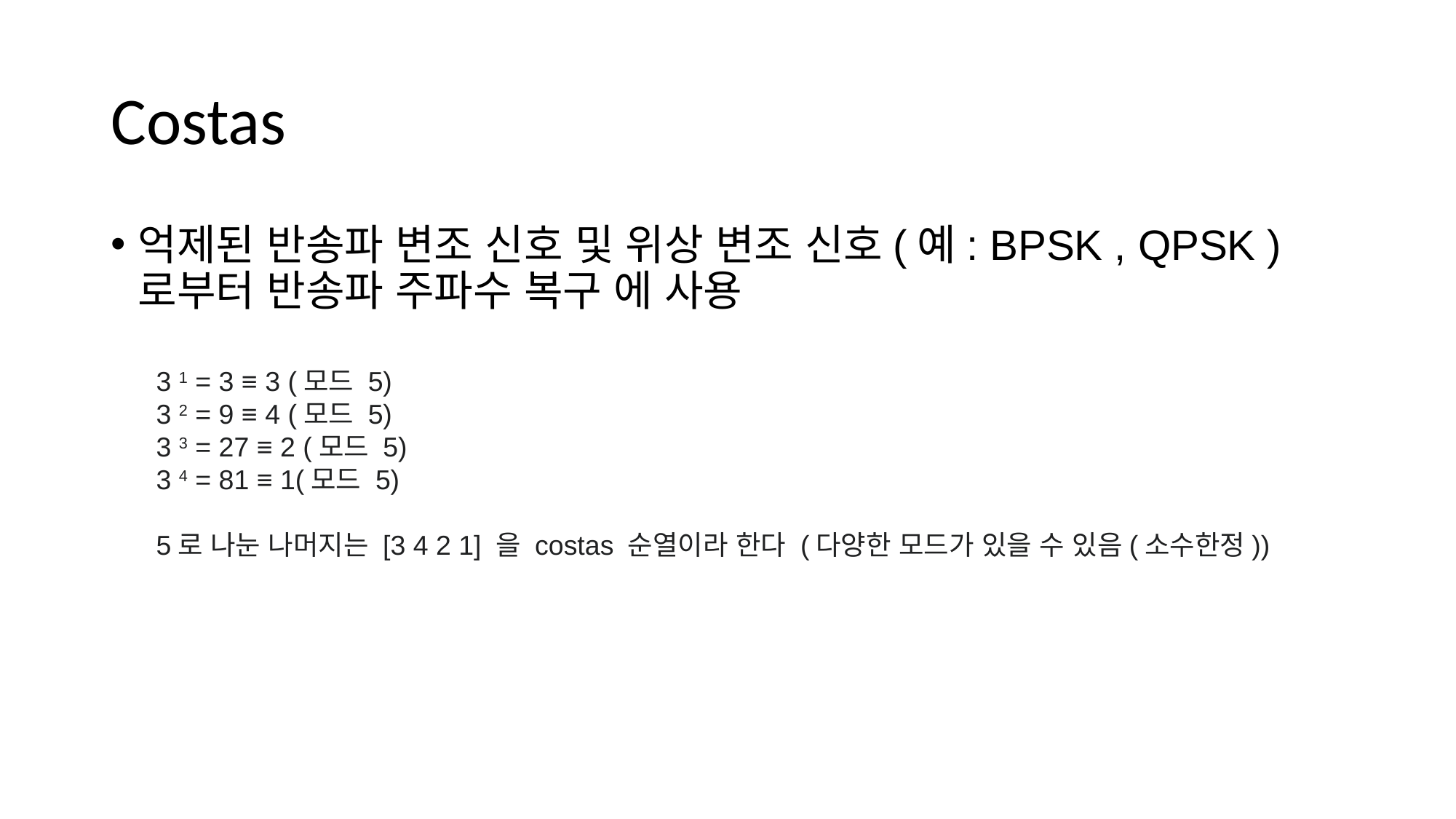

# Costas
억제된 반송파 변조 신호 및 위상 변조 신호(예: BPSK , QPSK ) 로부터 반송파 주파수 복구 에 사용

3 1 = 3 ≡ 3 (모드 5)
3 2 = 9 ≡ 4 (모드 5)
3 3 = 27 ≡ 2 (모드 5)
3 4 = 81 ≡ 1(모드 5)

5로 나눈 나머지는 [3 4 2 1] 을 costas 순열이라 한다 (다양한 모드가 있을 수 있음(소수한정))